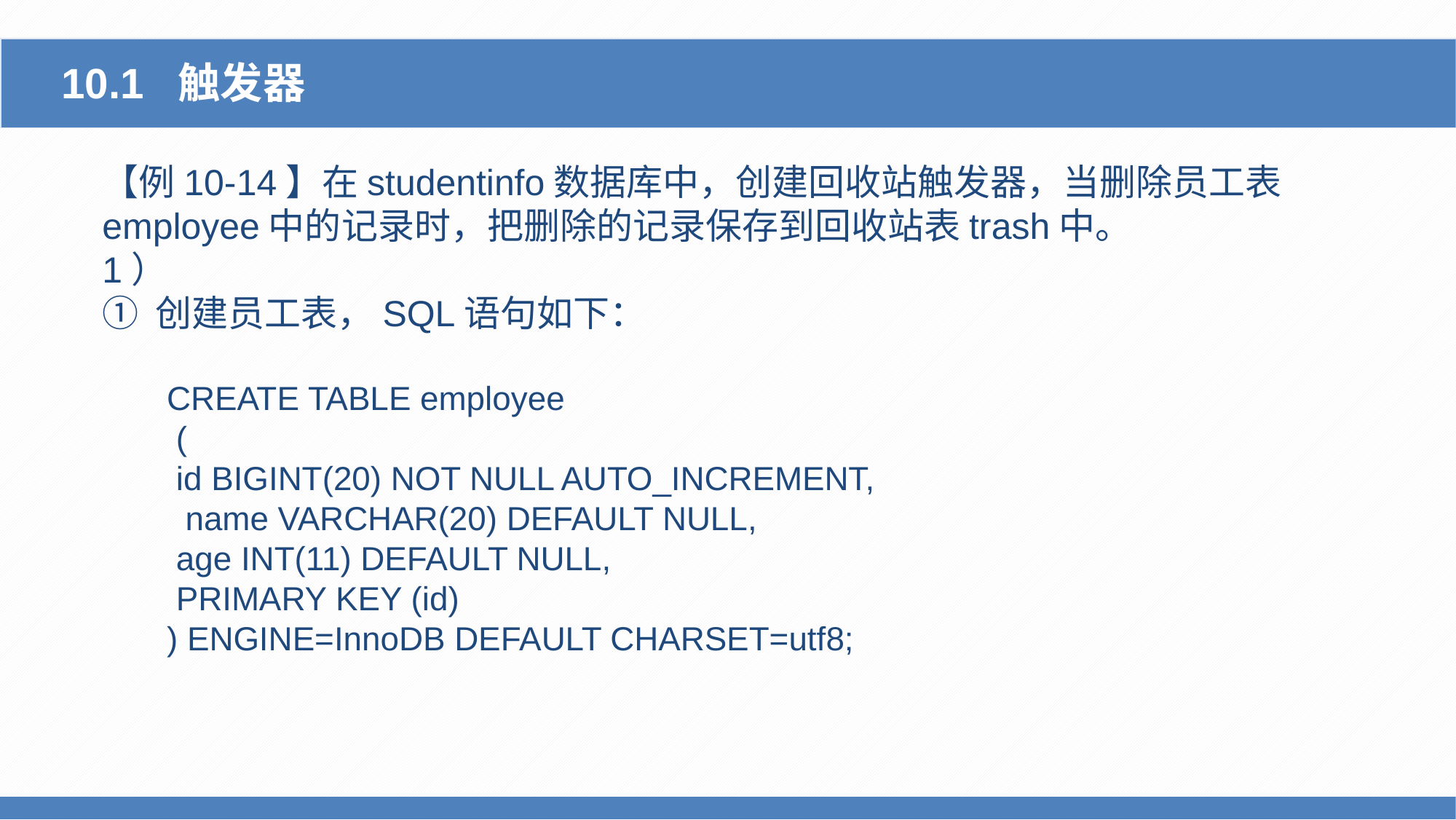

10.1  触发器
【例10-14】在studentinfo数据库中，创建回收站触发器，当删除员工表employee中的记录时，把删除的记录保存到回收站表trash中。
1）
① 创建员工表，SQL语句如下：

CREATE TABLE employee
 (
 id BIGINT(20) NOT NULL AUTO_INCREMENT,
  name VARCHAR(20) DEFAULT NULL,
 age INT(11) DEFAULT NULL,
 PRIMARY KEY (id)
) ENGINE=InnoDB DEFAULT CHARSET=utf8;